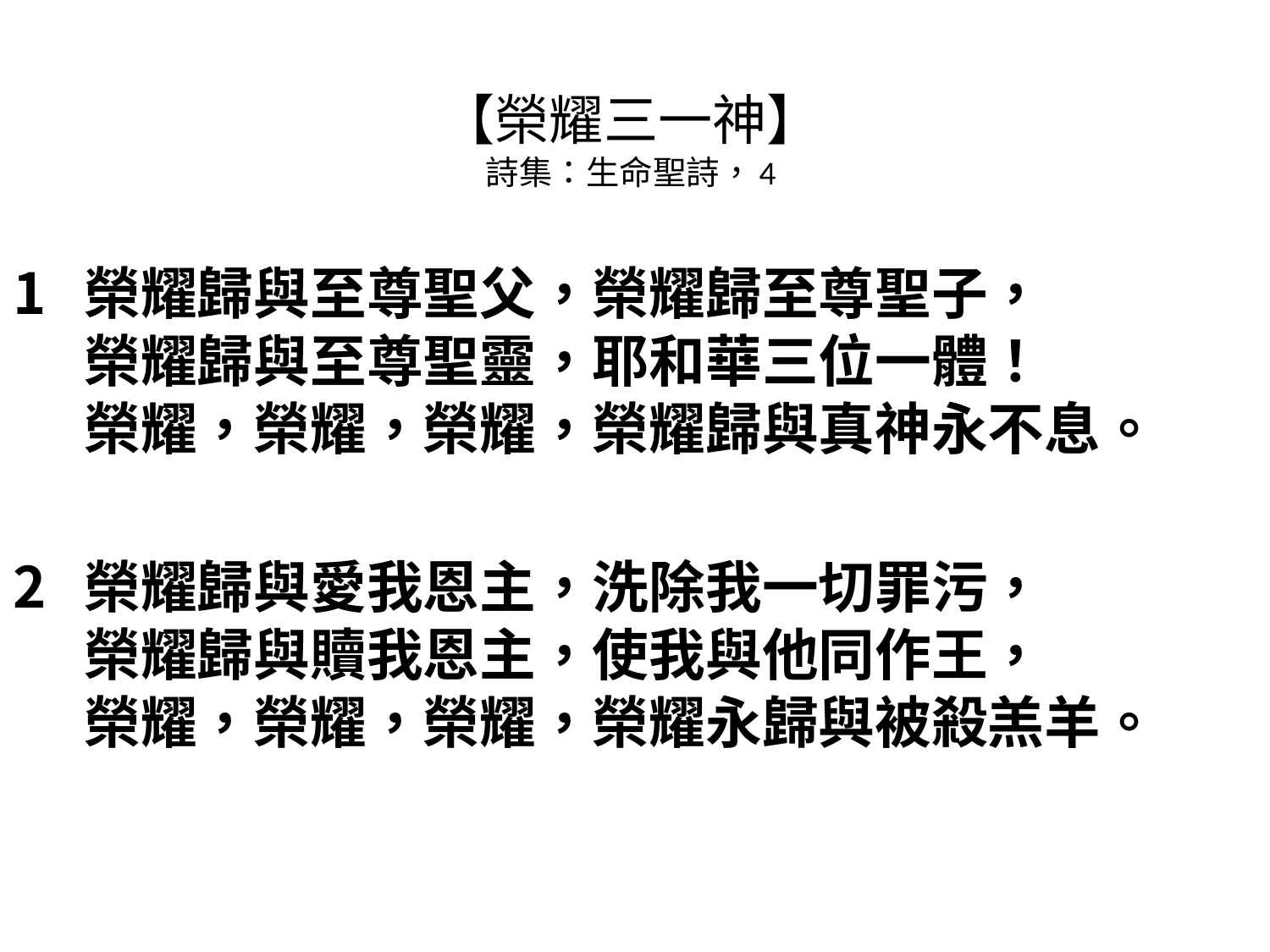

# 【榮耀三一神】 詩集：生命聖詩，4
榮耀歸與至尊聖父，榮耀歸至尊聖子，
榮耀歸與至尊聖靈，耶和華三位一體！
榮耀，榮耀，榮耀，榮耀歸與真神永不息。

榮耀歸與愛我恩主，洗除我一切罪污，
榮耀歸與贖我恩主，使我與他同作王，
榮耀，榮耀，榮耀，榮耀永歸與被殺羔羊。